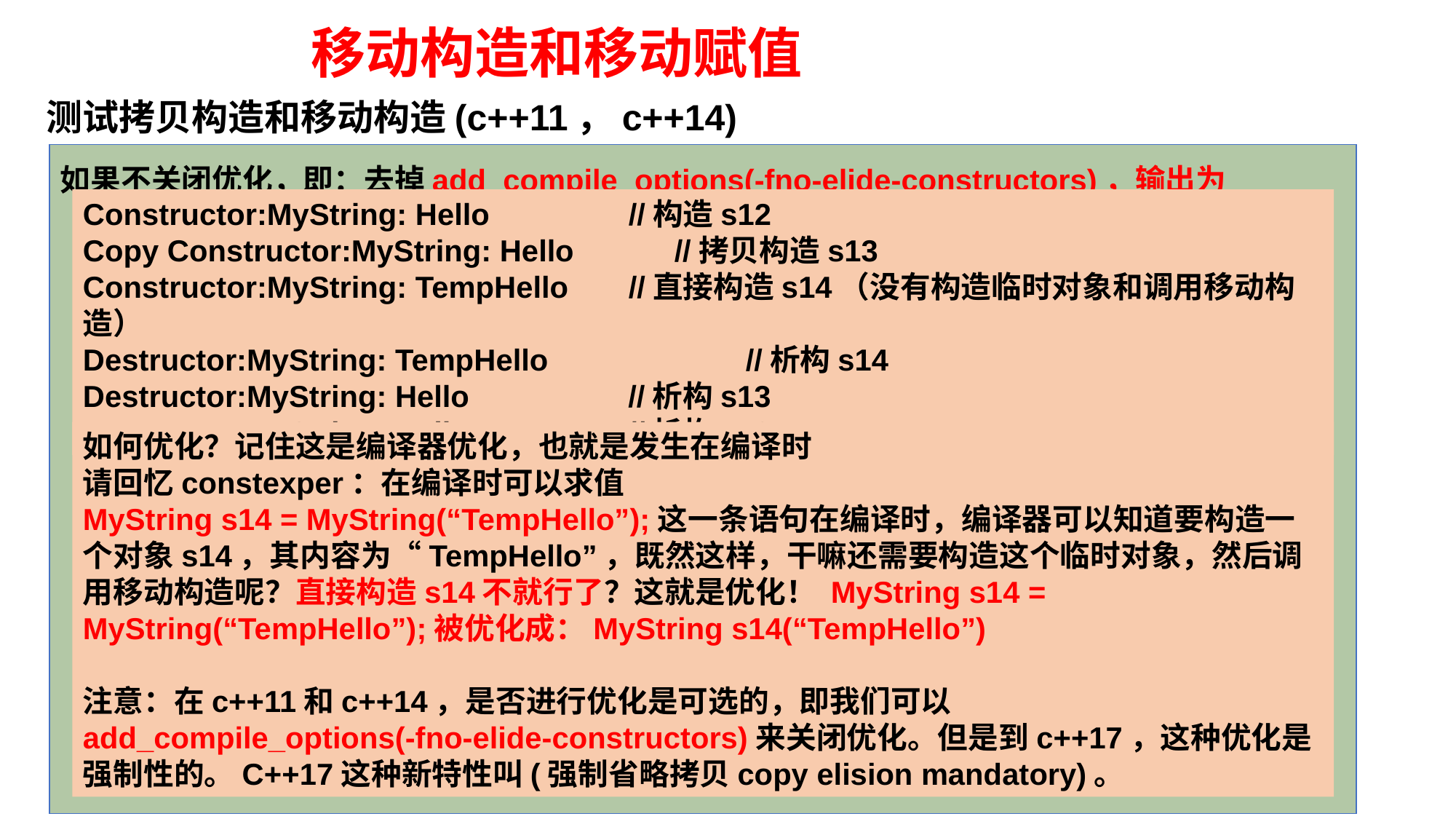

# 移动构造和移动赋值
测试拷贝构造和移动构造(c++11，c++14)
如果不关闭优化，即：去掉add_compile_options(-fno-elide-constructors)，输出为

Constructor:MyString: Hello		//构造s12
Copy Constructor:MyString: Hello            //拷贝构造s13
Constructor:MyString: TempHello	//直接构造s14（没有构造临时对象和调用移动构造）
Destructor:MyString: TempHello	              //析构s14
Destructor:MyString: Hello	             //析构s13
Destructor:MyString: Hello	             //析构s12
如何优化？记住这是编译器优化，也就是发生在编译时
请回忆constexper：在编译时可以求值
MyString s14 = MyString(“TempHello”);这一条语句在编译时，编译器可以知道要构造一个对象s14，其内容为“TempHello”，既然这样，干嘛还需要构造这个临时对象，然后调用移动构造呢？直接构造s14不就行了？这就是优化！ MyString s14 = MyString(“TempHello”);被优化成：MyString s14(“TempHello”)

注意：在c++11和c++14，是否进行优化是可选的，即我们可以
add_compile_options(-fno-elide-constructors)来关闭优化。但是到c++17，这种优化是强制性的。C++17这种新特性叫(强制省略拷贝copy elision mandatory)。